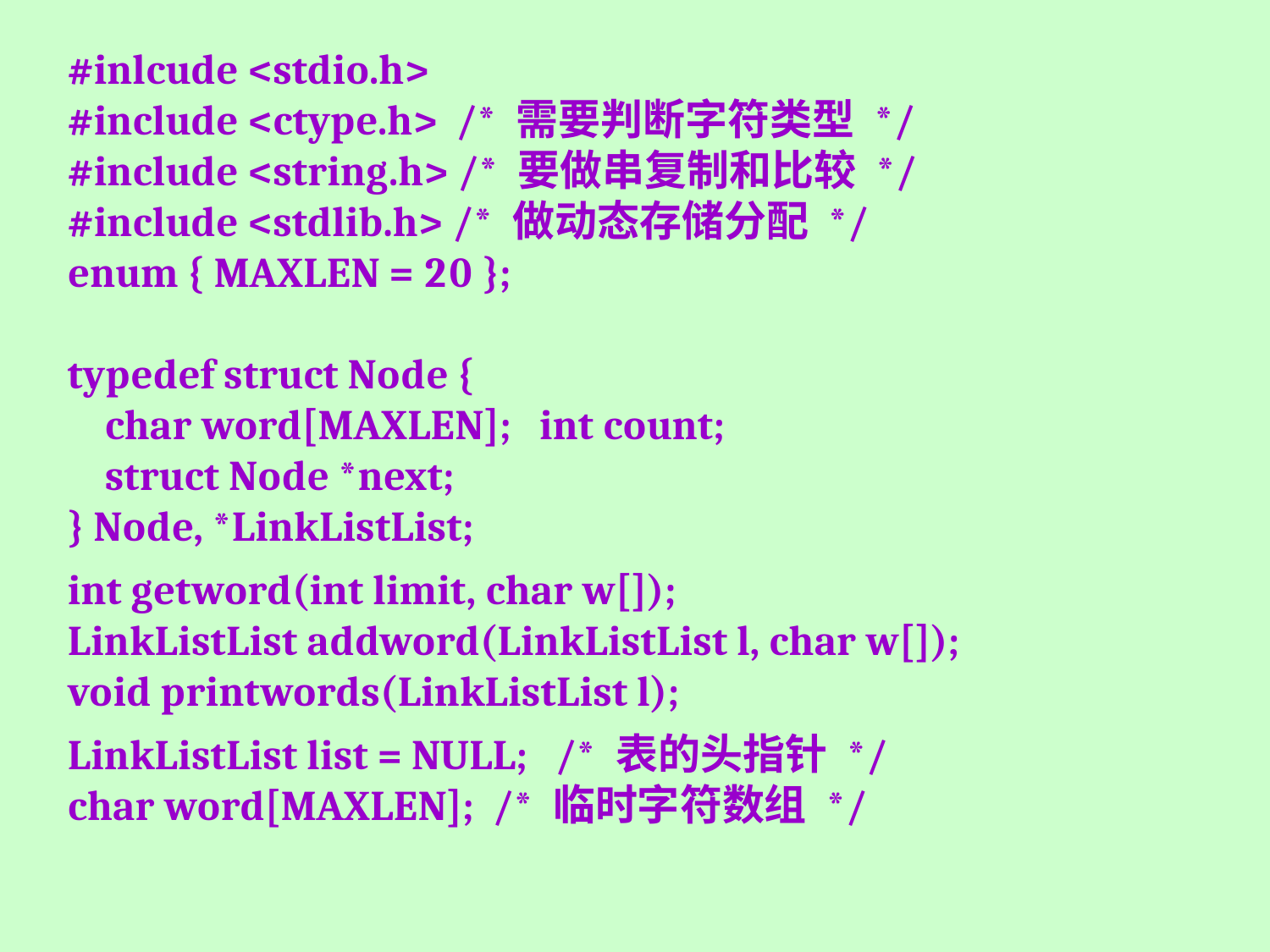

#inlcude <stdio.h>
#include <ctype.h>  /* 需要判断字符类型 */
#include <string.h> /* 要做串复制和比较 */
#include <stdlib.h> /* 做动态存储分配 */
enum { MAXLEN = 20 };

typedef struct Node {
    char word[MAXLEN];   int count;
    struct Node *next;
} Node, *LinkListList;
int getword(int limit, char w[]);
LinkListList addword(LinkListList l, char w[]);
void printwords(LinkListList l);
LinkListList list = NULL;   /* 表的头指针 */
char word[MAXLEN];  /* 临时字符数组 */
78